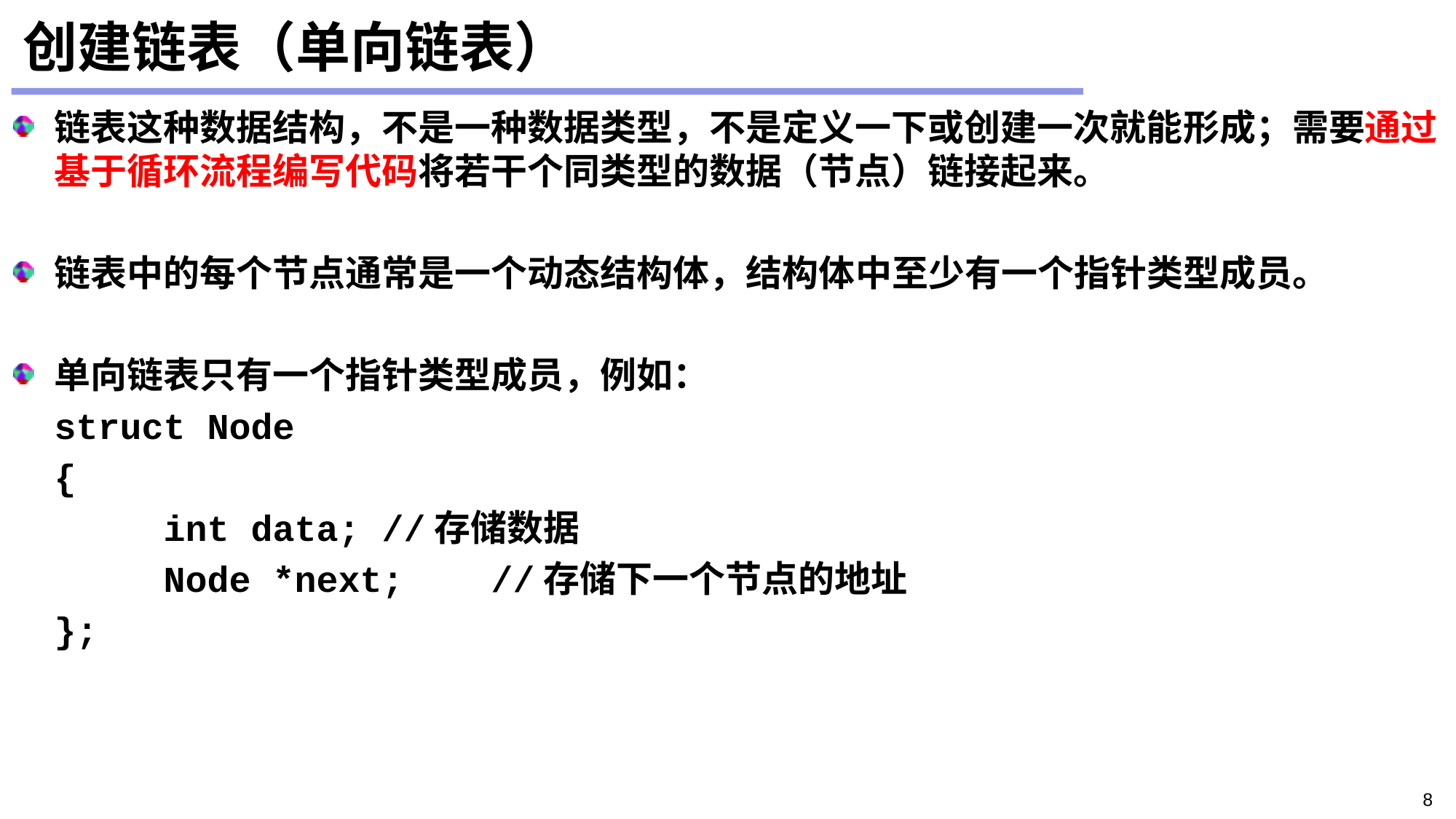

# 创建链表（单向链表）
链表这种数据结构，不是一种数据类型，不是定义一下或创建一次就能形成；需要通过基于循环流程编写代码将若干个同类型的数据（节点）链接起来。

链表中的每个节点通常是一个动态结构体，结构体中至少有一个指针类型成员。

单向链表只有一个指针类型成员，例如：
	struct Node
	{
		int data;	//存储数据
		Node *next;	//存储下一个节点的地址
	};
8